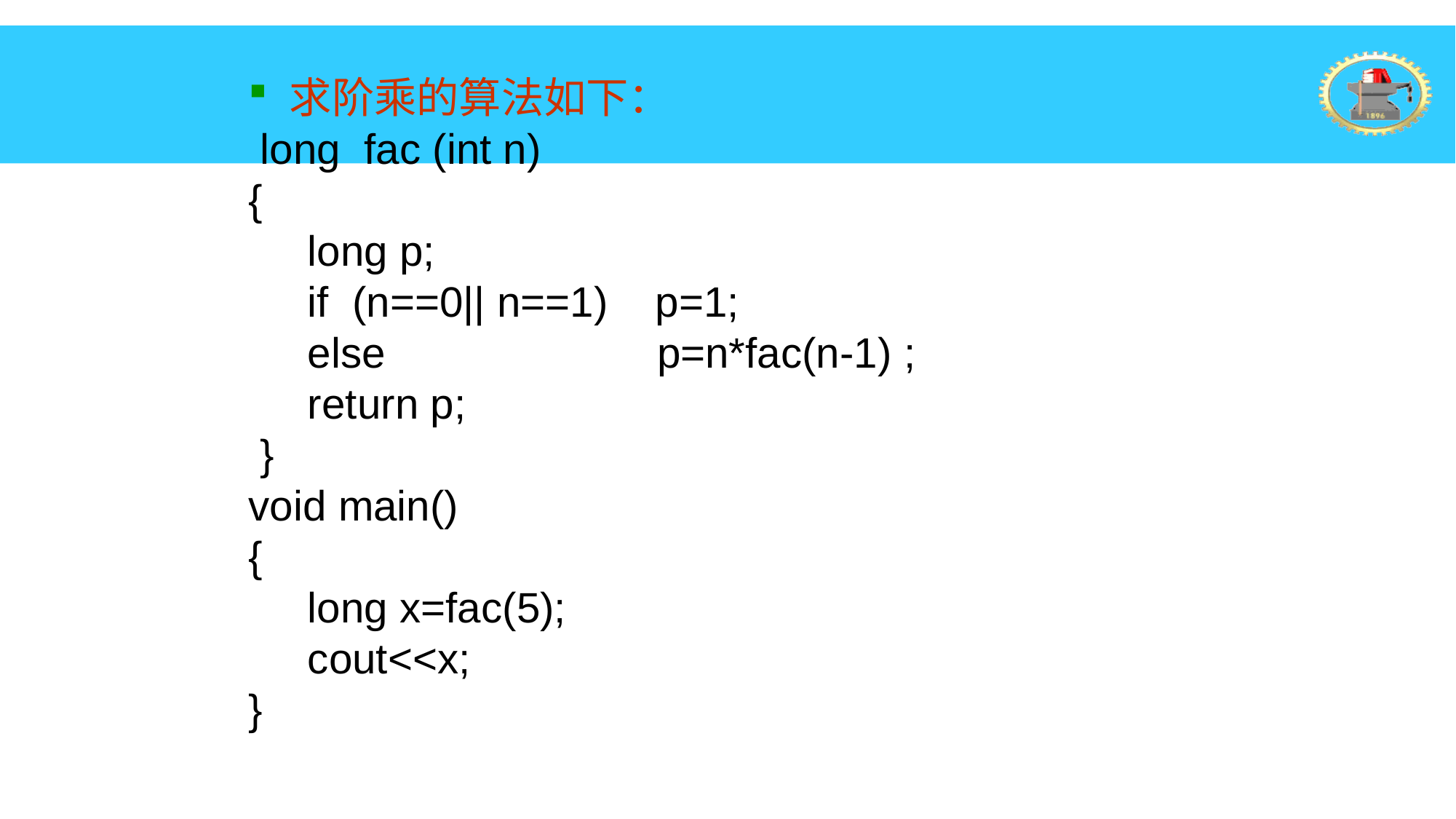

求阶乘的算法如下：
 long  fac (int n)
{
     long p;
     if  (n==0|| n==1)    p=1;
     else                       p=n*fac(n-1) ;
     return p;
 }
void main()
{
     long x=fac(5);
     cout<<x;
}